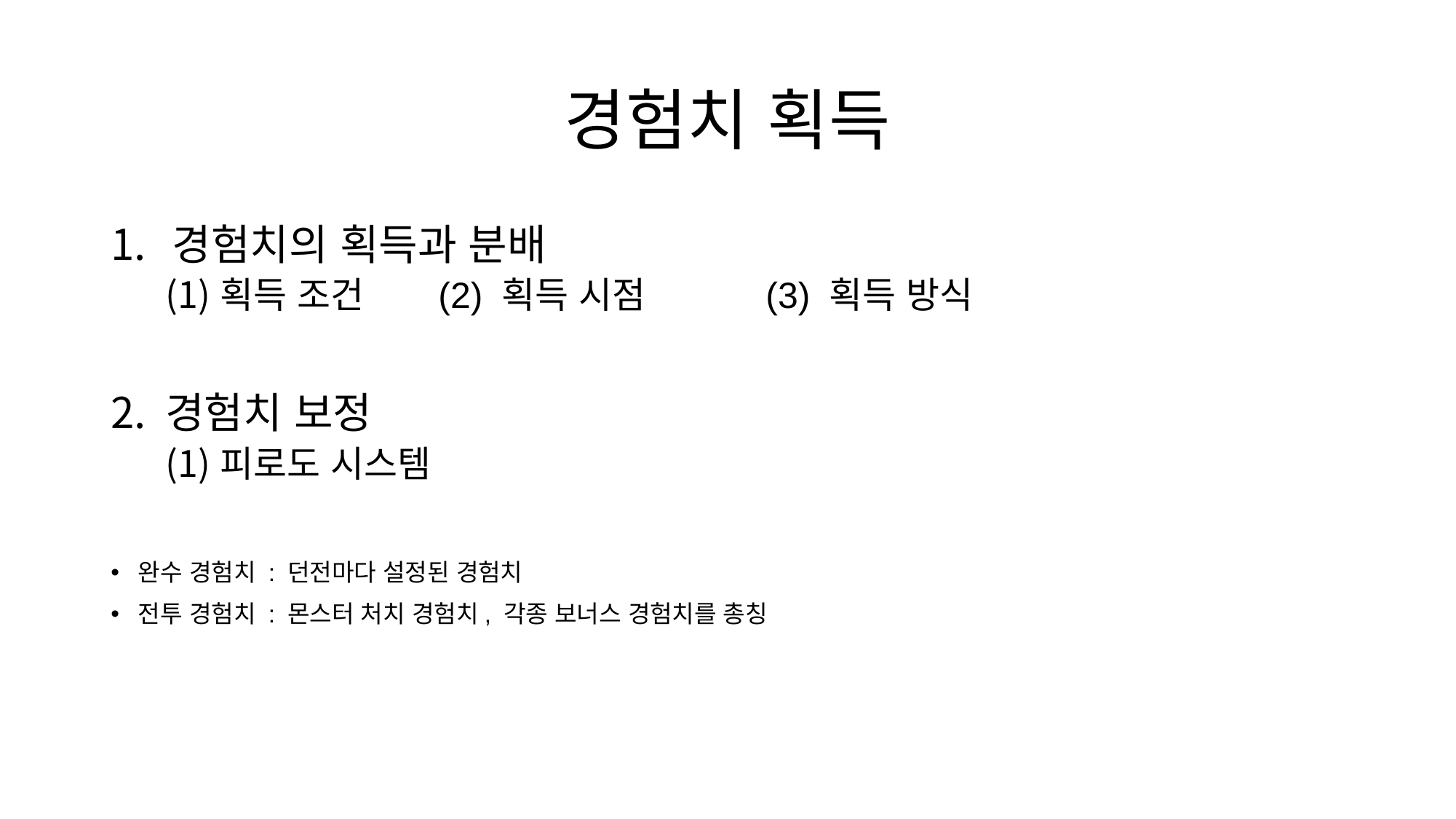

# 경험치 획득
경험치의 획득과 분배
획득 조건	(2) 획득 시점		(3) 획득 방식

경험치 보정
피로도 시스템

완수 경험치 : 던전마다 설정된 경험치
전투 경험치 : 몬스터 처치 경험치, 각종 보너스 경험치를 총칭